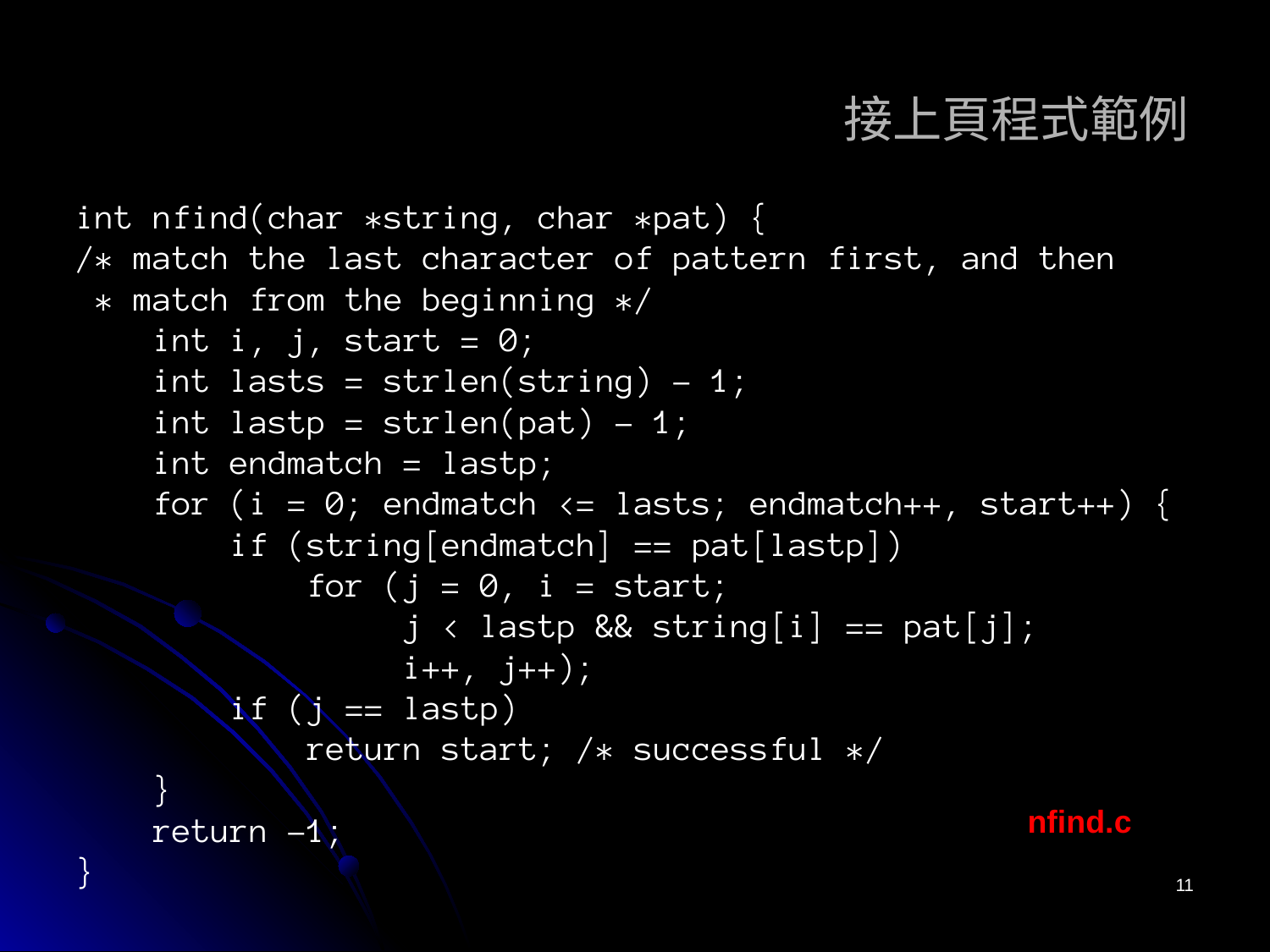

# 接上頁程式範例
int nfind(char *string, char *pat) {
/* match the last character of pattern first, and then
 * match from the beginning */
    int i, j, start = 0;
    int lasts = strlen(string) - 1;
    int lastp = strlen(pat) - 1;
    int endmatch = lastp;
    for (i = 0; endmatch <= lasts; endmatch++, start++) {
        if (string[endmatch] == pat[lastp])
            for (j = 0, i = start;
                 j < lastp && string[i] == pat[j];
                 i++, j++);
        if (j == lastp)
            return start; /* successful */
    }
    return -1;
}
nfind.c
11